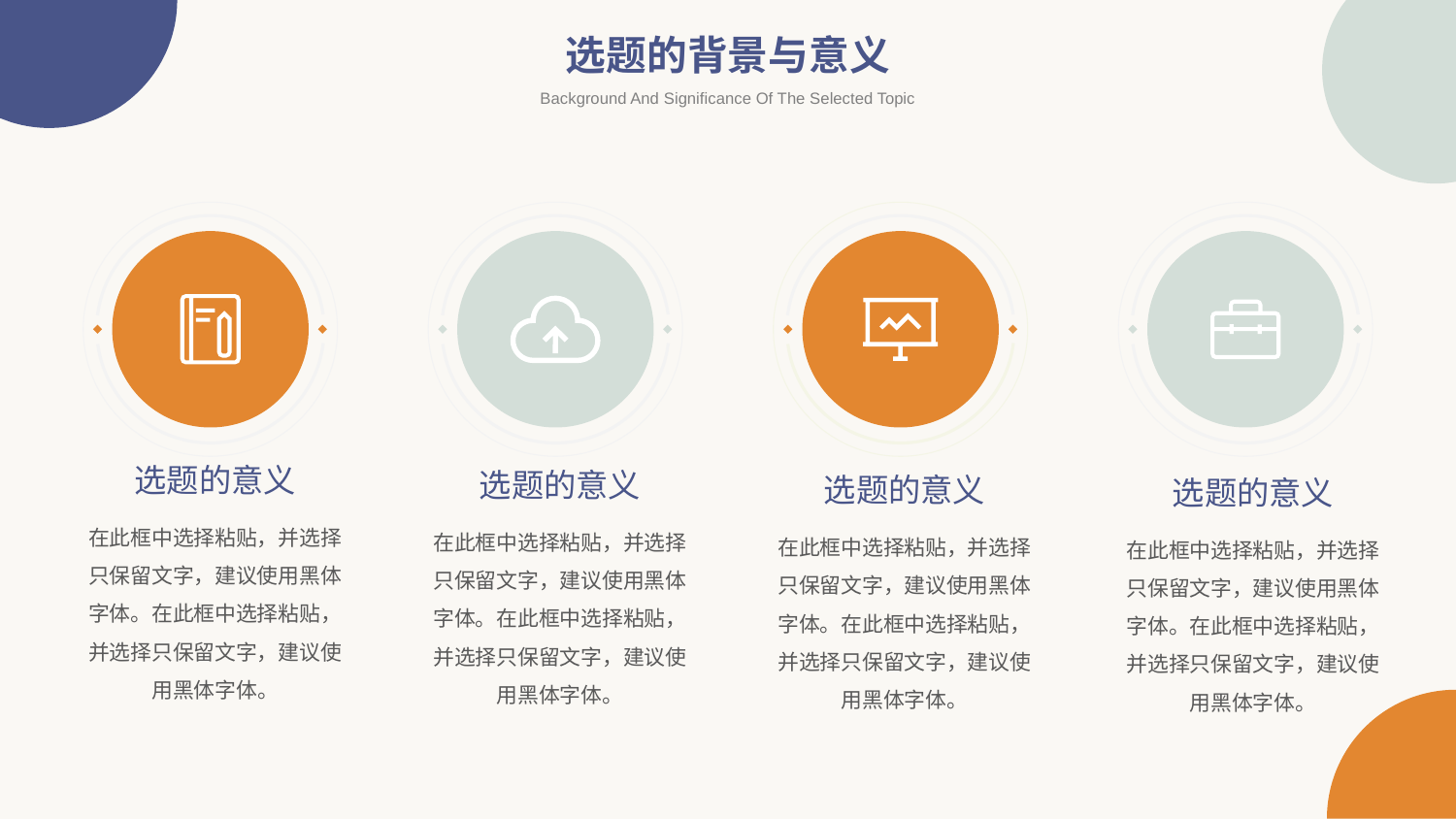

选题的背景与意义
Background And Significance Of The Selected Topic

选题的意义
选题的意义
选题的意义
选题的意义
在此框中选择粘贴，并选择只保留文字，建议使用黑体字体。在此框中选择粘贴，并选择只保留文字，建议使用黑体字体。
在此框中选择粘贴，并选择只保留文字，建议使用黑体字体。在此框中选择粘贴，并选择只保留文字，建议使用黑体字体。
在此框中选择粘贴，并选择只保留文字，建议使用黑体字体。在此框中选择粘贴，并选择只保留文字，建议使用黑体字体。
在此框中选择粘贴，并选择只保留文字，建议使用黑体字体。在此框中选择粘贴，并选择只保留文字，建议使用黑体字体。